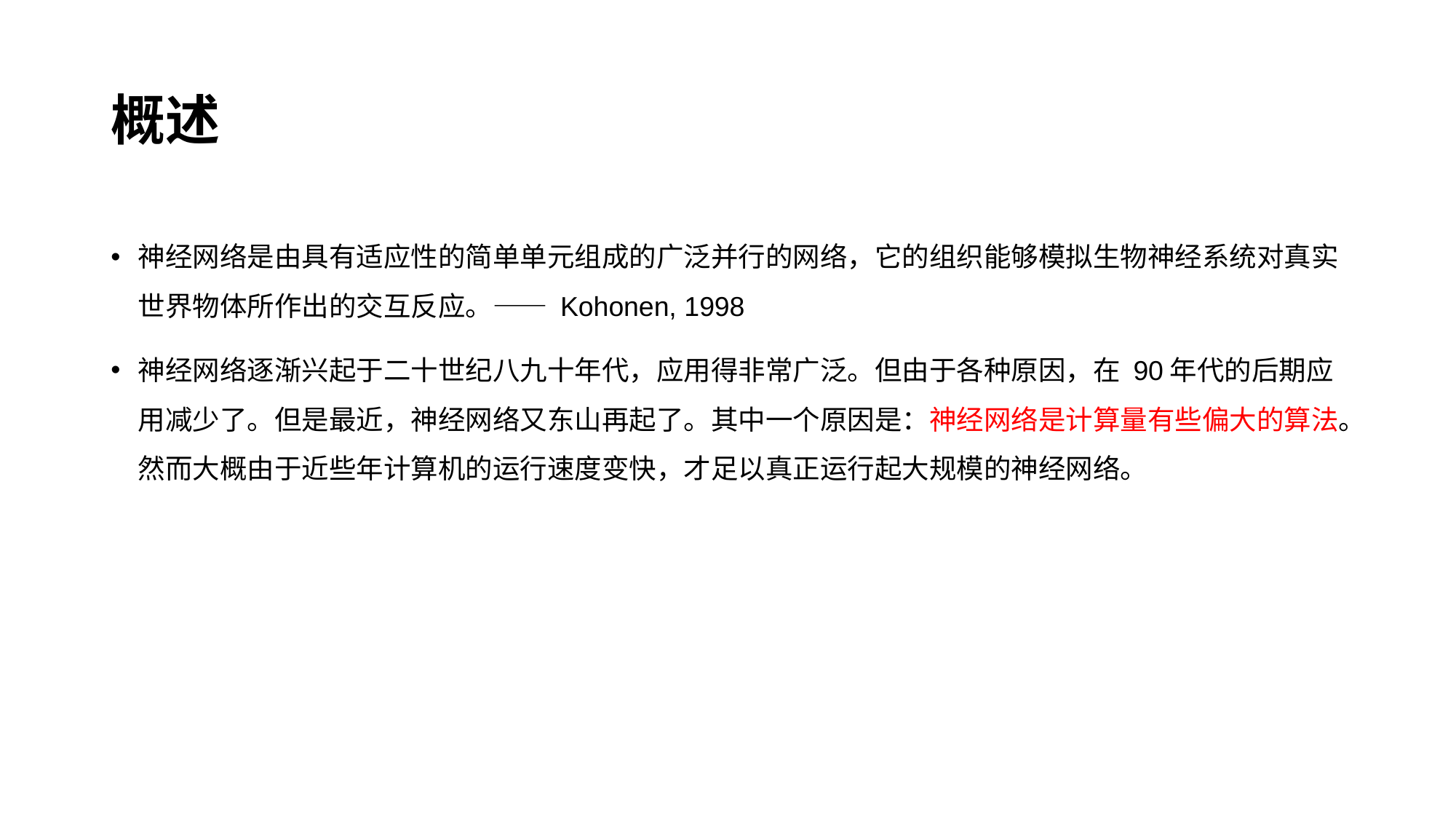

# 概述
神经网络是由具有适应性的简单单元组成的广泛并行的网络，它的组织能够模拟生物神经系统对真实世界物体所作出的交互反应。—— Kohonen, 1998
神经网络逐渐兴起于二十世纪八九十年代，应用得非常广泛。但由于各种原因，在 90年代的后期应用减少了。但是最近，神经网络又东山再起了。其中一个原因是：神经网络是计算量有些偏大的算法。然而大概由于近些年计算机的运行速度变快，才足以真正运行起大规模的神经网络。